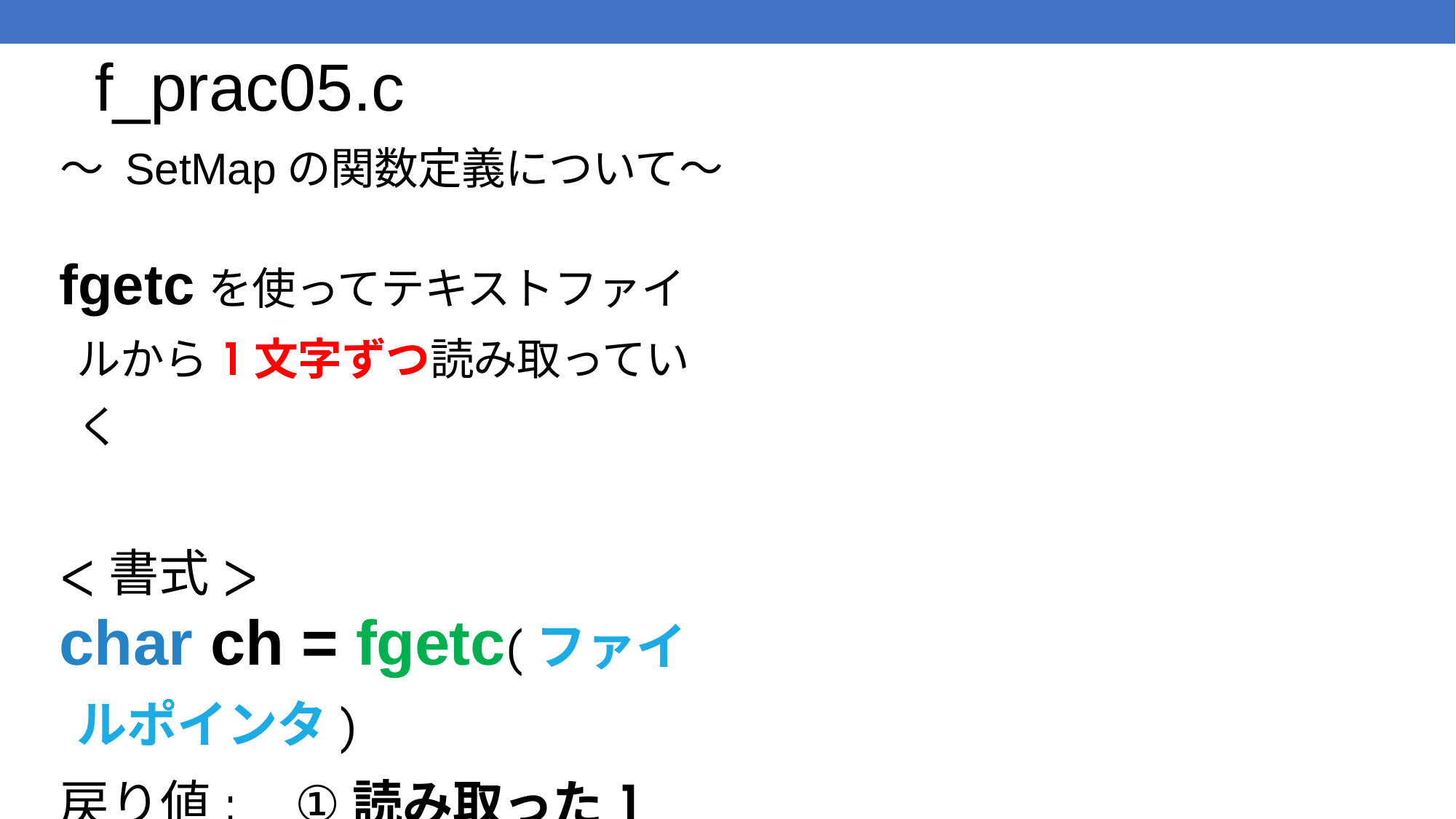

# f_prac05.c

fgetcを使ってテキストファイルから1文字ずつ読み取っていく

<書式>
char ch = fgetc(ファイルポインタ)
戻り値: 	①読み取った1文字
		②ファイル端まで読み込んだらEOFを返す
～ SetMapの関数定義について～